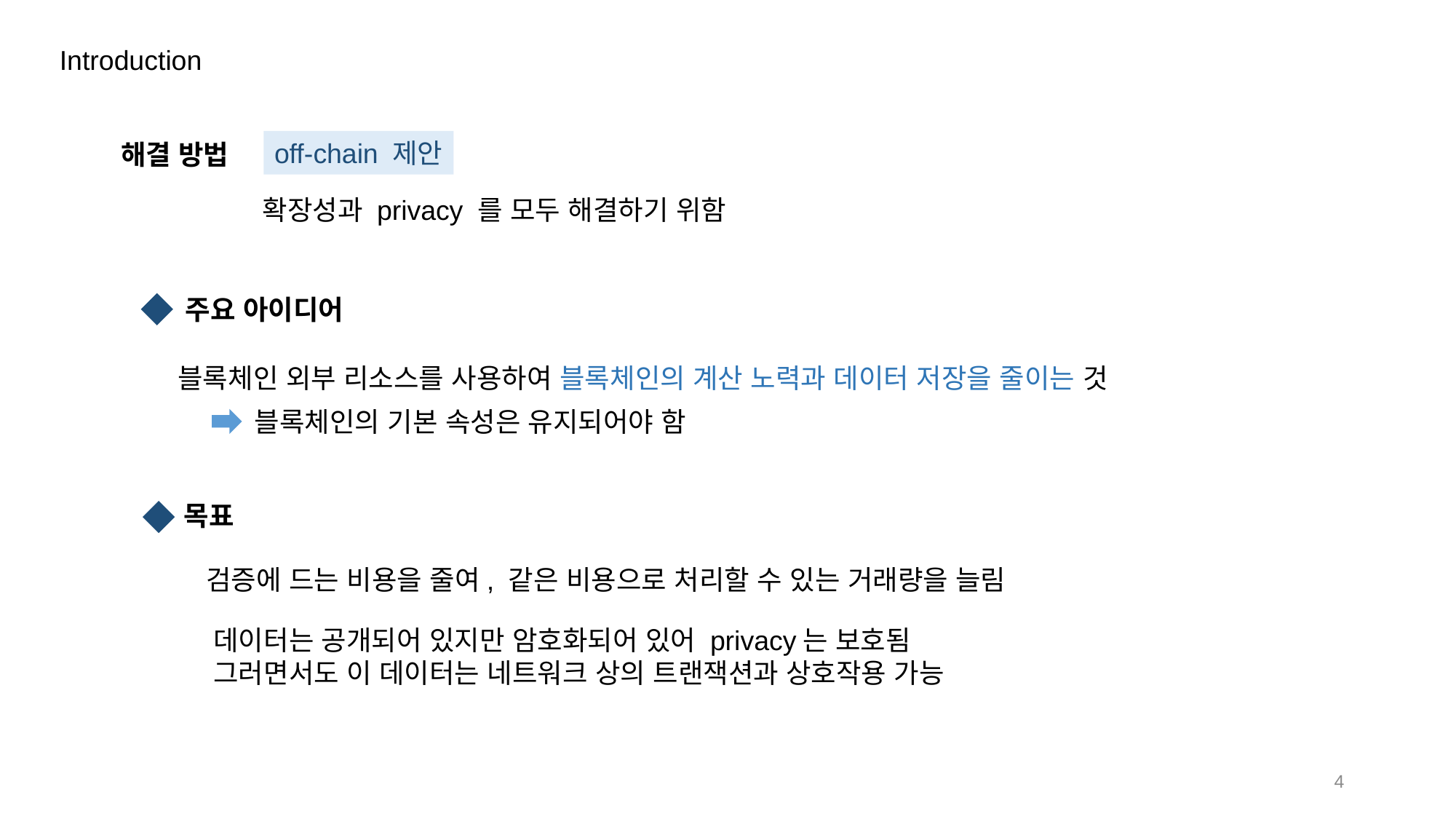

Introduction
off-chain 제안
해결 방법
확장성과 privacy 를 모두 해결하기 위함
주요 아이디어

블록체인 외부 리소스를 사용하여 블록체인의 계산 노력과 데이터 저장을 줄이는 것
블록체인의 기본 속성은 유지되어야 함

목표

검증에 드는 비용을 줄여, 같은 비용으로 처리할 수 있는 거래량을 늘림
데이터는 공개되어 있지만 암호화되어 있어 privacy는 보호됨
그러면서도 이 데이터는 네트워크 상의 트랜잭션과 상호작용 가능
4